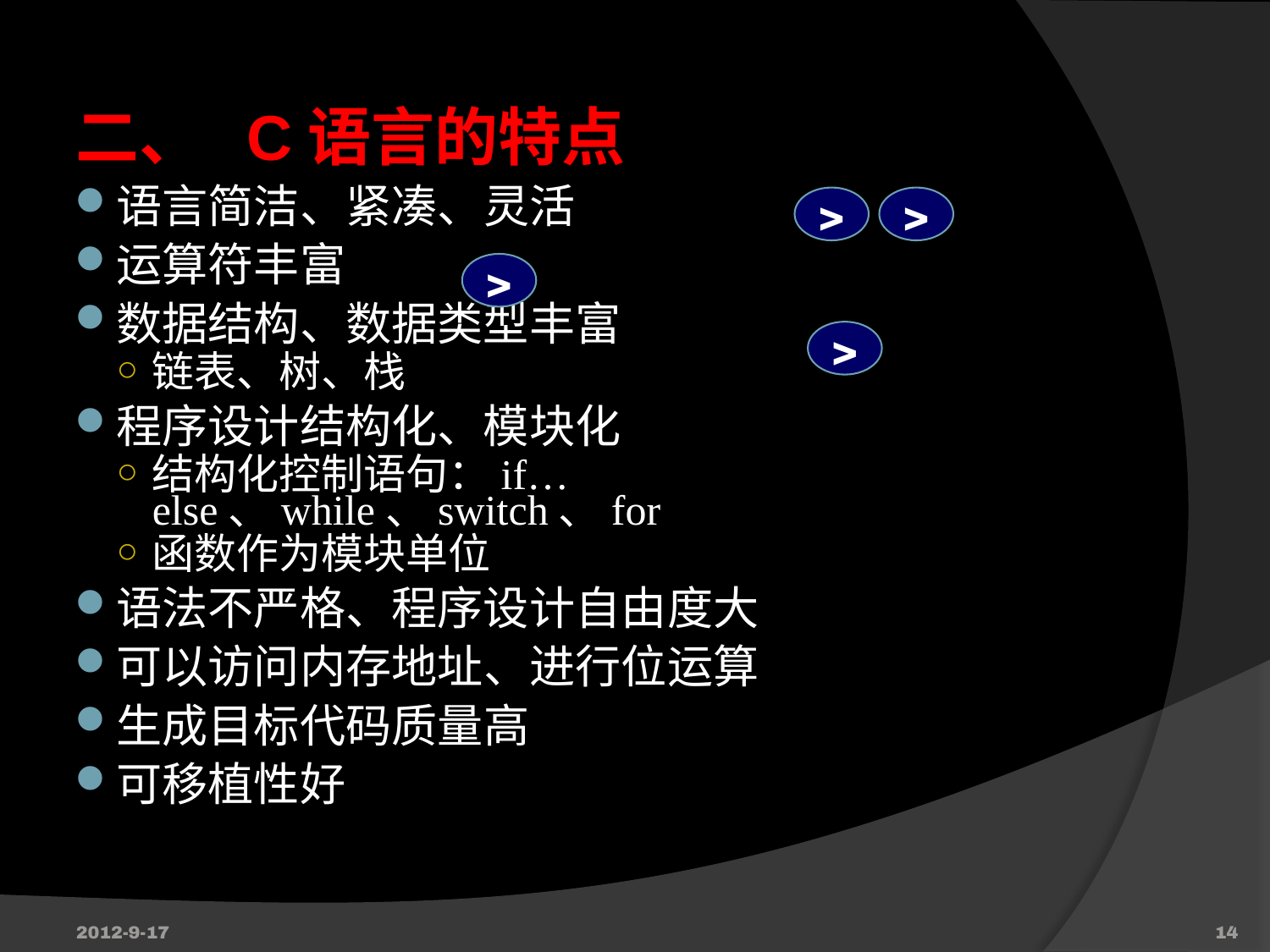

二、  C语言的特点
语言简洁、紧凑、灵活
运算符丰富
数据结构、数据类型丰富
链表、树、栈
程序设计结构化、模块化
结构化控制语句：if…else、while、switch、for
函数作为模块单位
语法不严格、程序设计自由度大
可以访问内存地址、进行位运算
生成目标代码质量高
可移植性好
>
>
>
>
2012-9-17
14